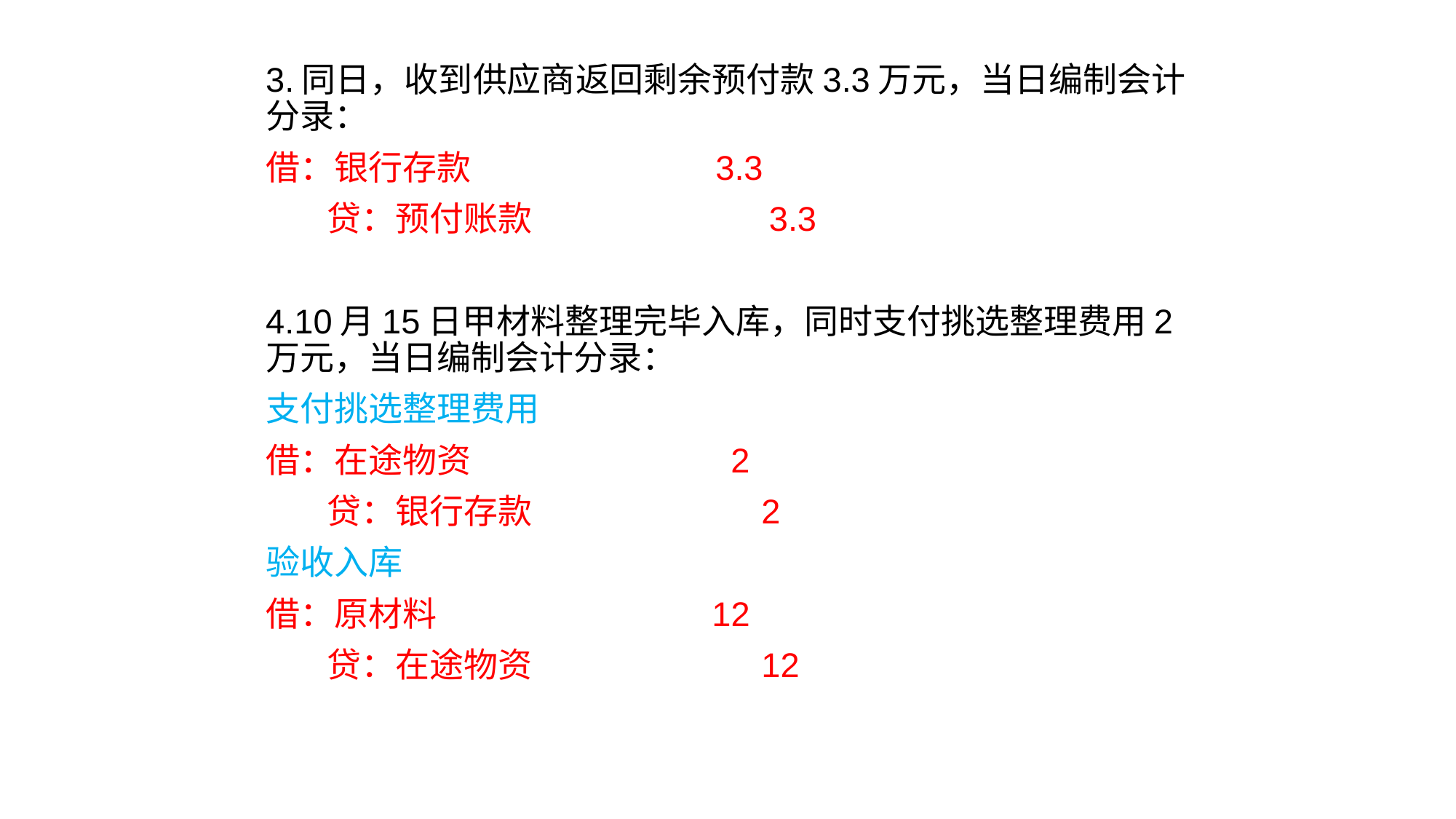

3.同日，收到供应商返回剩余预付款3.3万元，当日编制会计分录：
借：银行存款                               3.3
       贷：预付账款                              3.3

4.10月15日甲材料整理完毕入库，同时支付挑选整理费用2万元，当日编制会计分录：
支付挑选整理费用
借：在途物资                                 2
       贷：银行存款                             2
验收入库
借：原材料                                   12
       贷：在途物资                             12